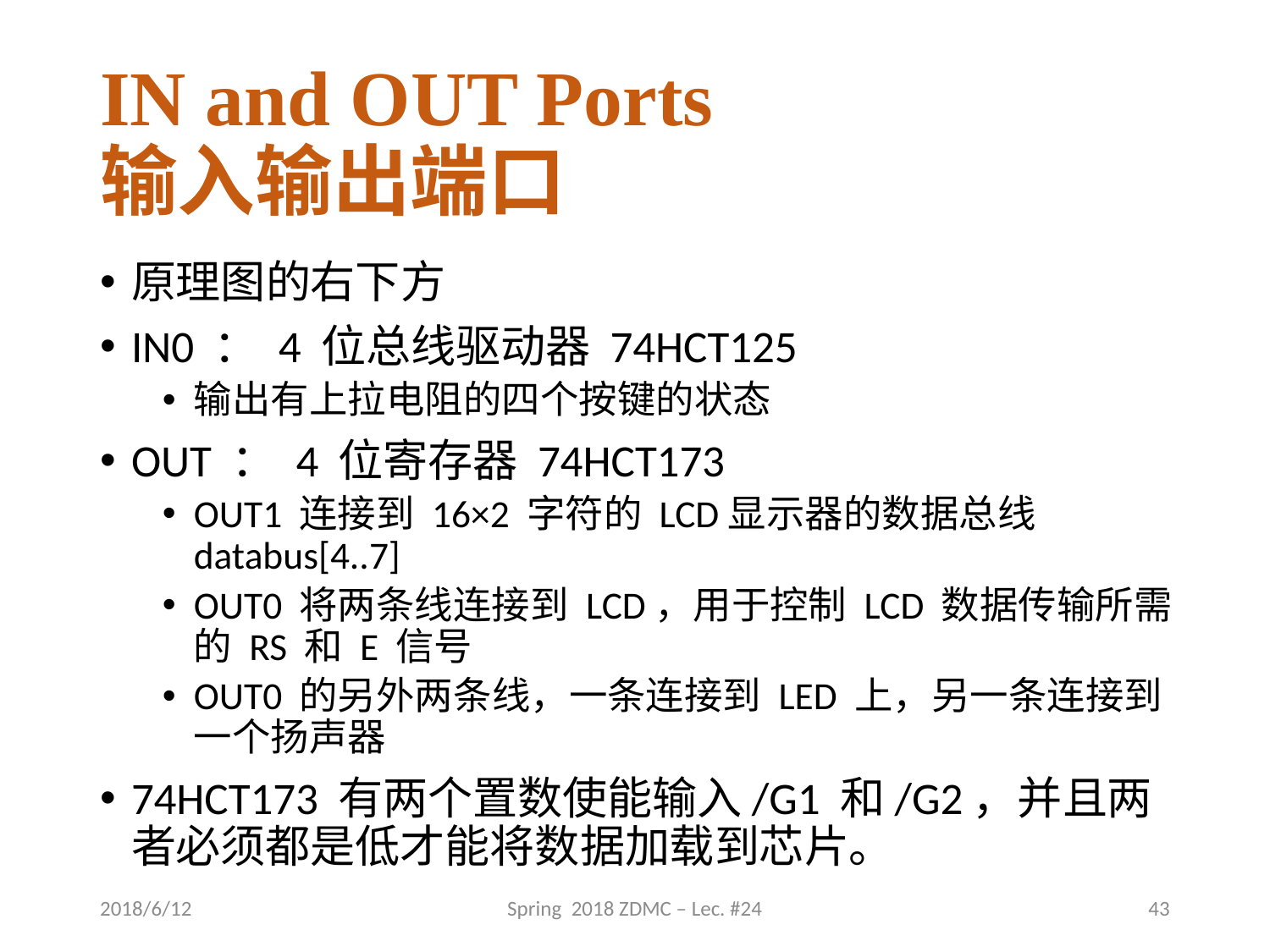

# IN and OUT Ports 输入输出端口
原理图的右下方
IN0 ： 4 位总线驱动器 74HCT125
输出有上拉电阻的四个按键的状态
OUT ： 4 位寄存器 74HCT173
OUT1 连接到 16×2 字符的 LCD显示器的数据总线 databus[4..7]
OUT0 将两条线连接到 LCD，用于控制 LCD 数据传输所需的 RS 和 E 信号
OUT0 的另外两条线，一条连接到 LED 上，另一条连接到一个扬声器
74HCT173 有两个置数使能输入/G1 和/G2，并且两者必须都是低才能将数据加载到芯片。
2018/6/12
Spring  2018 ZDMC – Lec. #24
43